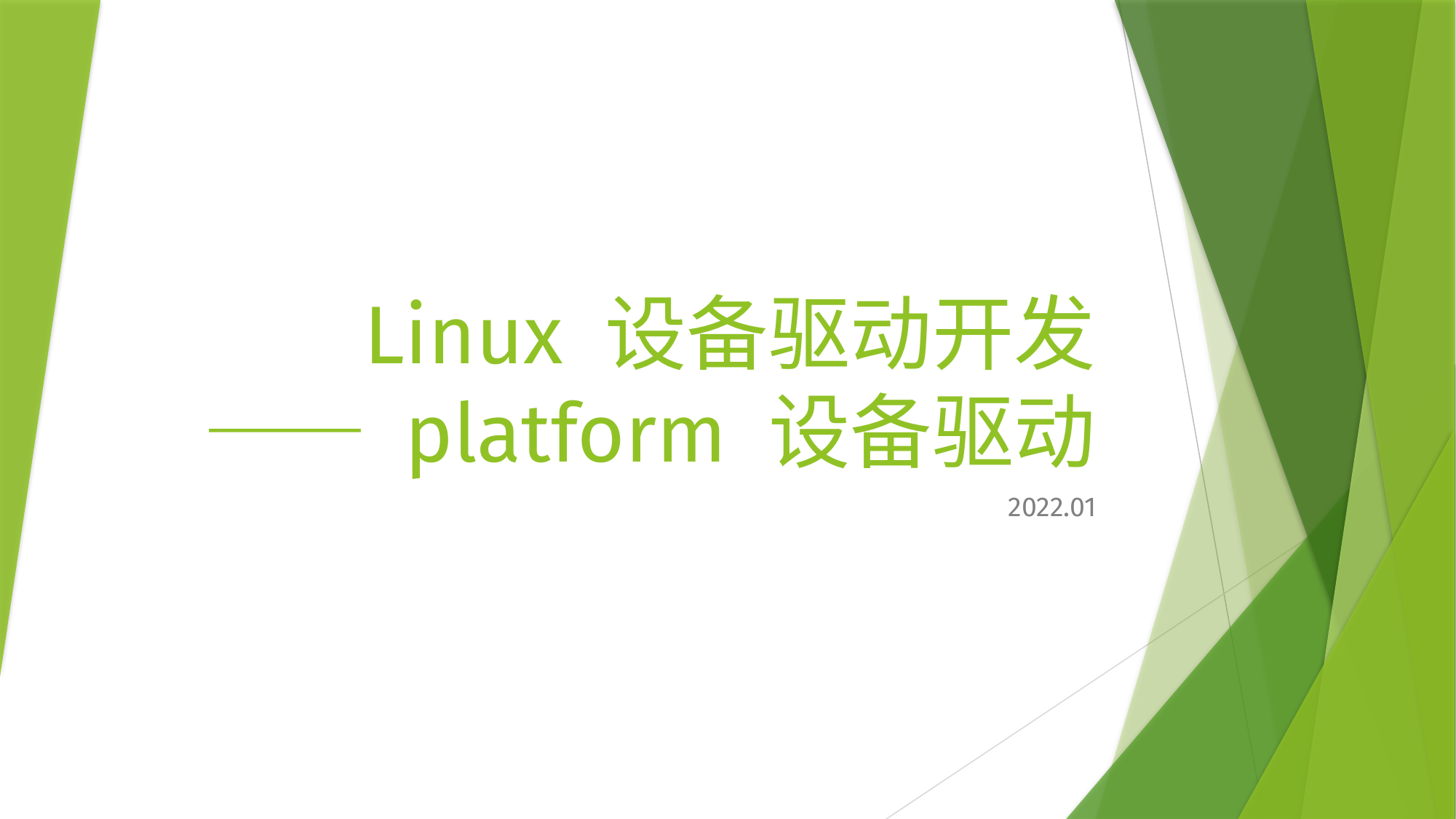

# Linux 设备驱动开发 —— platform 设备驱动
2022.01